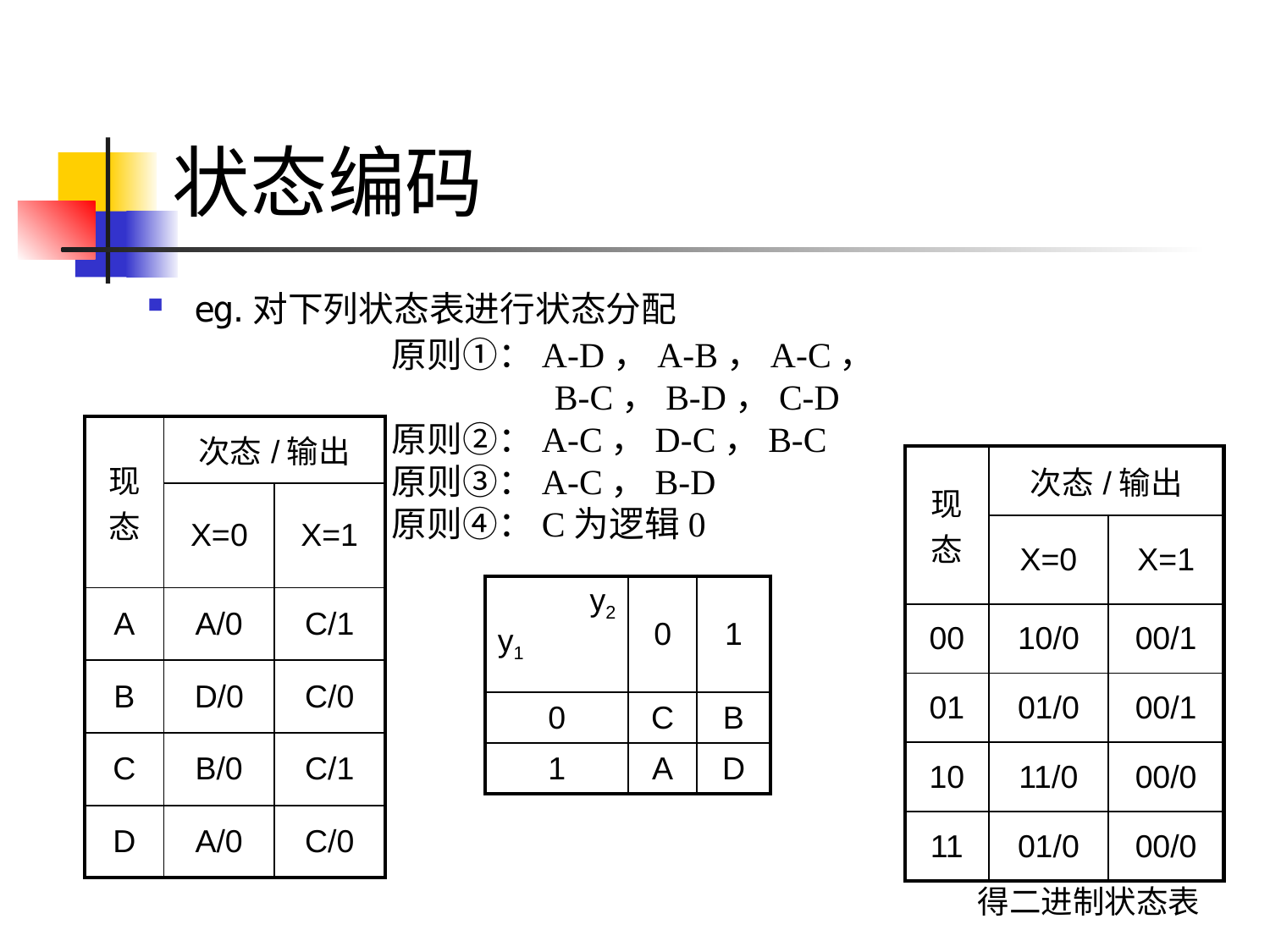

# 状态编码
eg.对下列状态表进行状态分配
原则①：A-D，A-B，A-C，
	    B-C，B-D，C-D
原则②：A-C，D-C，B-C
原则③：A-C，B-D
原则④：C为逻辑0
| 现态 | 次态/输出 |  |
| --- | --- | --- |
|  | X=0 | X=1 |
| A | A/0 | C/1 |
| B | D/0 | C/0 |
| C | B/0 | C/1 |
| D | A/0 | C/0 |
| 现态 | 次态/输出 |  |
| --- | --- | --- |
|  | X=0 | X=1 |
| 00 | 10/0 | 00/1 |
| 01 | 01/0 | 00/1 |
| 10 | 11/0 | 00/0 |
| 11 | 01/0 | 00/0 |
| y2 y1 | 0 | 1 |
| --- | --- | --- |
| 0 | C | B |
| 1 | A | D |
得二进制状态表